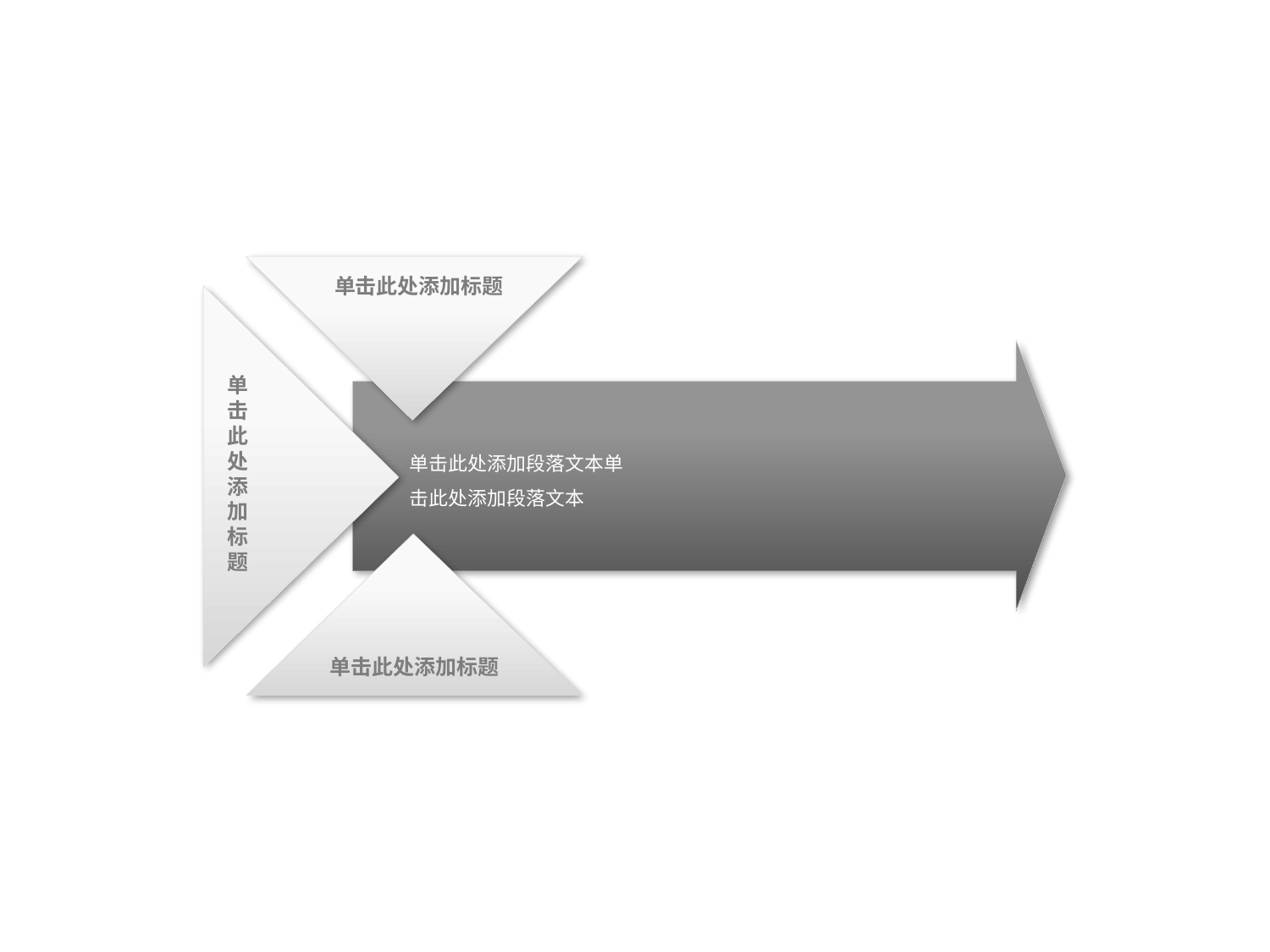

单击此处添加标题

单击此处添加标题

单击此处添加段落文本单击此处添加段落文本

单击此处添加标题